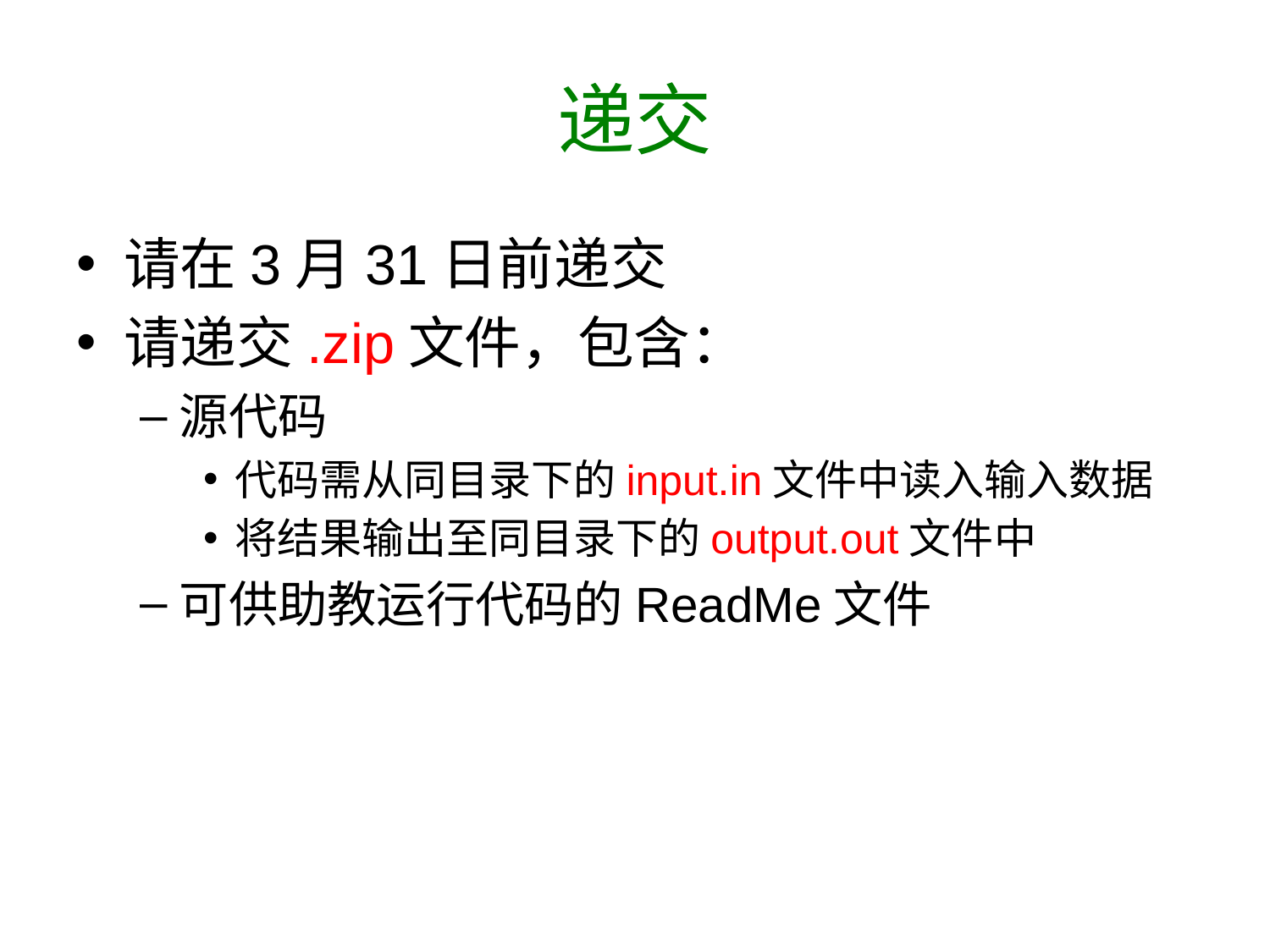

# 递交
请在3月31日前递交
请递交.zip文件，包含：
源代码
代码需从同目录下的input.in文件中读入输入数据
将结果输出至同目录下的output.out文件中
可供助教运行代码的ReadMe文件